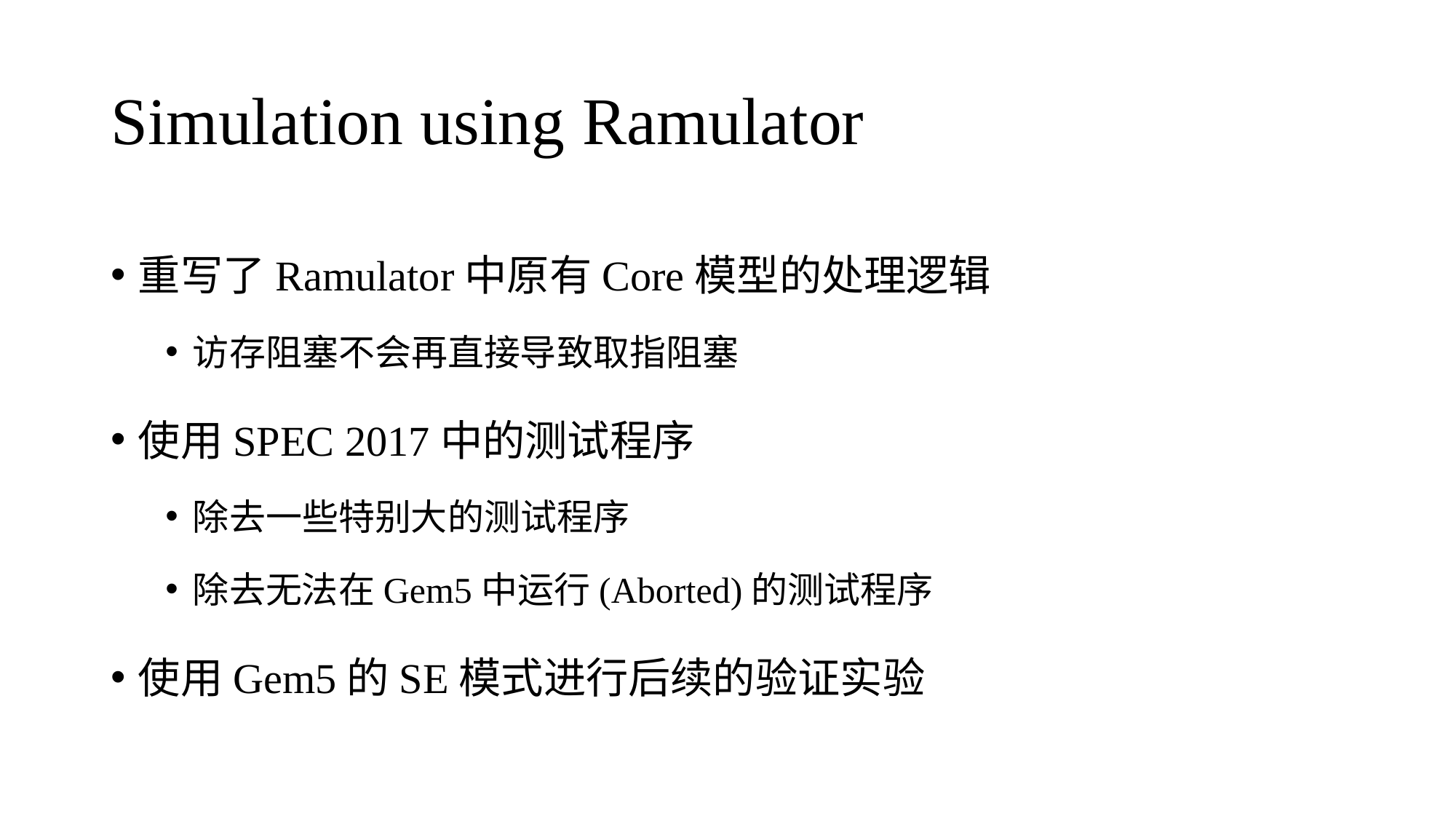

# Simulation using Ramulator
重写了Ramulator中原有Core模型的处理逻辑
访存阻塞不会再直接导致取指阻塞
使用SPEC 2017中的测试程序
除去一些特别大的测试程序
除去无法在Gem5中运行(Aborted)的测试程序
使用Gem5的SE模式进行后续的验证实验